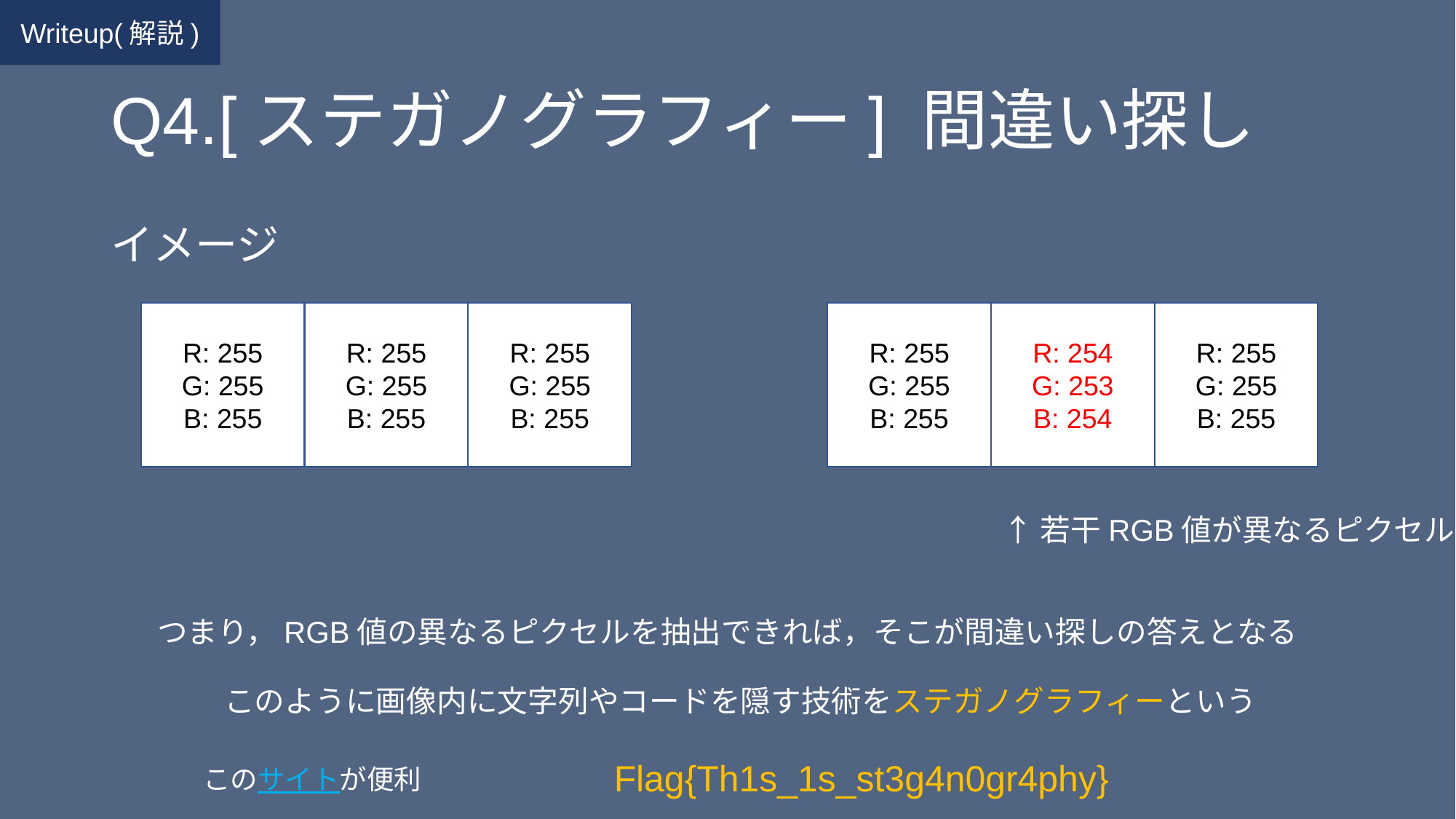

Writeup(解説)
# Q4.[ステガノグラフィー] 間違い探し
イメージ
R: 255
G: 255
B: 255
R: 255
G: 255
B: 255
R: 255
G: 255
B: 255
R: 255
G: 255
B: 255
R: 254
G: 253
B: 254
R: 255
G: 255
B: 255
↑若干RGB値が異なるピクセル
つまり，RGB値の異なるピクセルを抽出できれば，そこが間違い探しの答えとなる
このように画像内に文字列やコードを隠す技術をステガノグラフィーという
Flag{Th1s_1s_st3g4n0gr4phy}

このサイトが便利